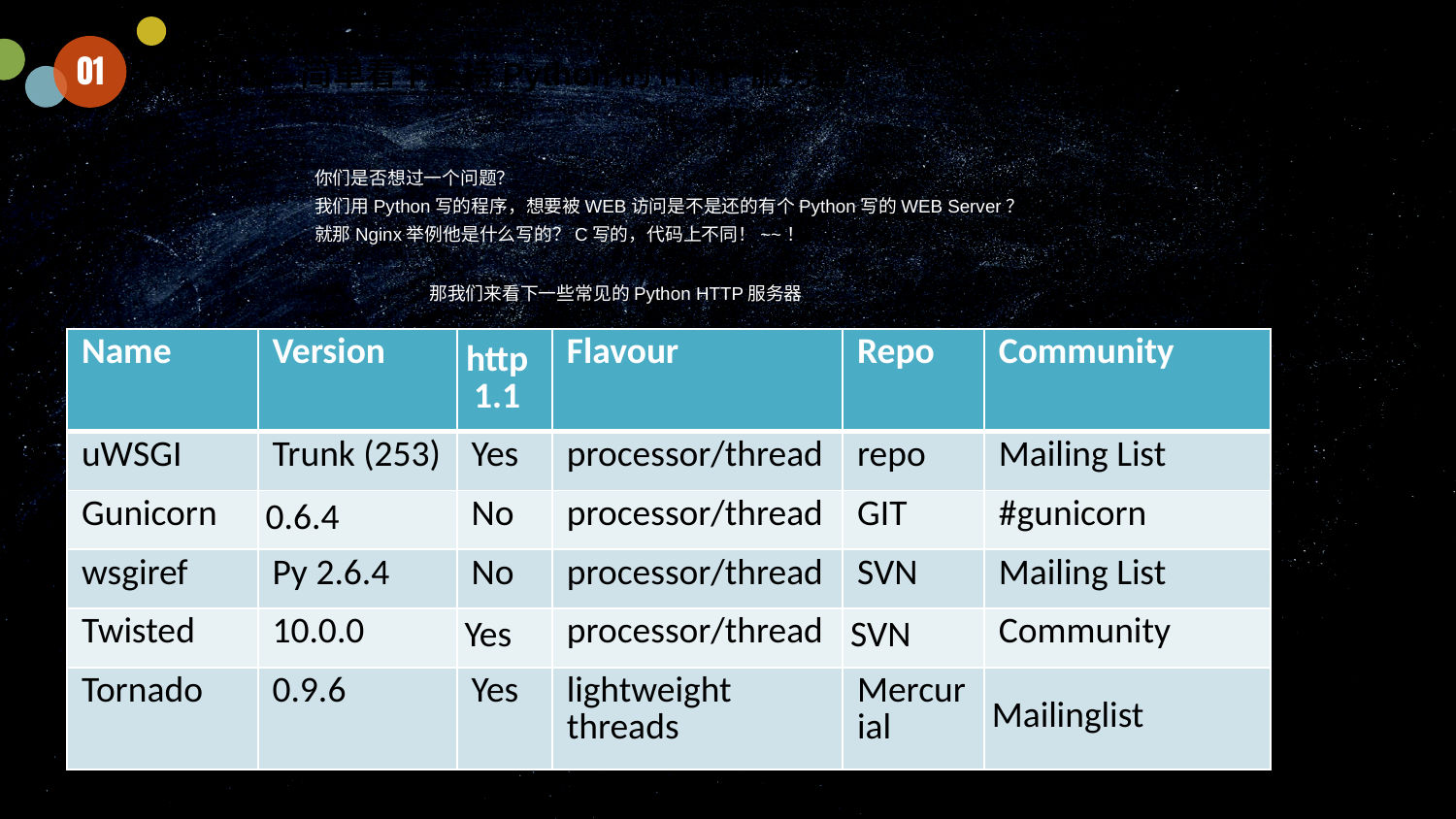

01
聊聊概念-简单看下支持Python的HTTP服务器

你们是否想过一个问题？
我们用Python写的程序，想要被WEB访问是不是还的有个Python写的WEB Server？
就那Nginx举例他是什么写的？C写的，代码上不同！~~！
那我们来看下一些常见的Python HTTP服务器
| Name | Version | http 1.1 | Flavour | Repo | Community |
| --- | --- | --- | --- | --- | --- |
| uWSGI | Trunk (253) | Yes | processor/thread | repo | Mailing List |
| Gunicorn | 0.6.4 | No | processor/thread | GIT | #gunicorn |
| wsgiref | Py 2.6.4 | No | processor/thread | SVN | Mailing List |
| Twisted | 10.0.0 | Yes | processor/thread | SVN | Community |
| Tornado | 0.9.6 | Yes | lightweight threads | Mercurial | Mailinglist |